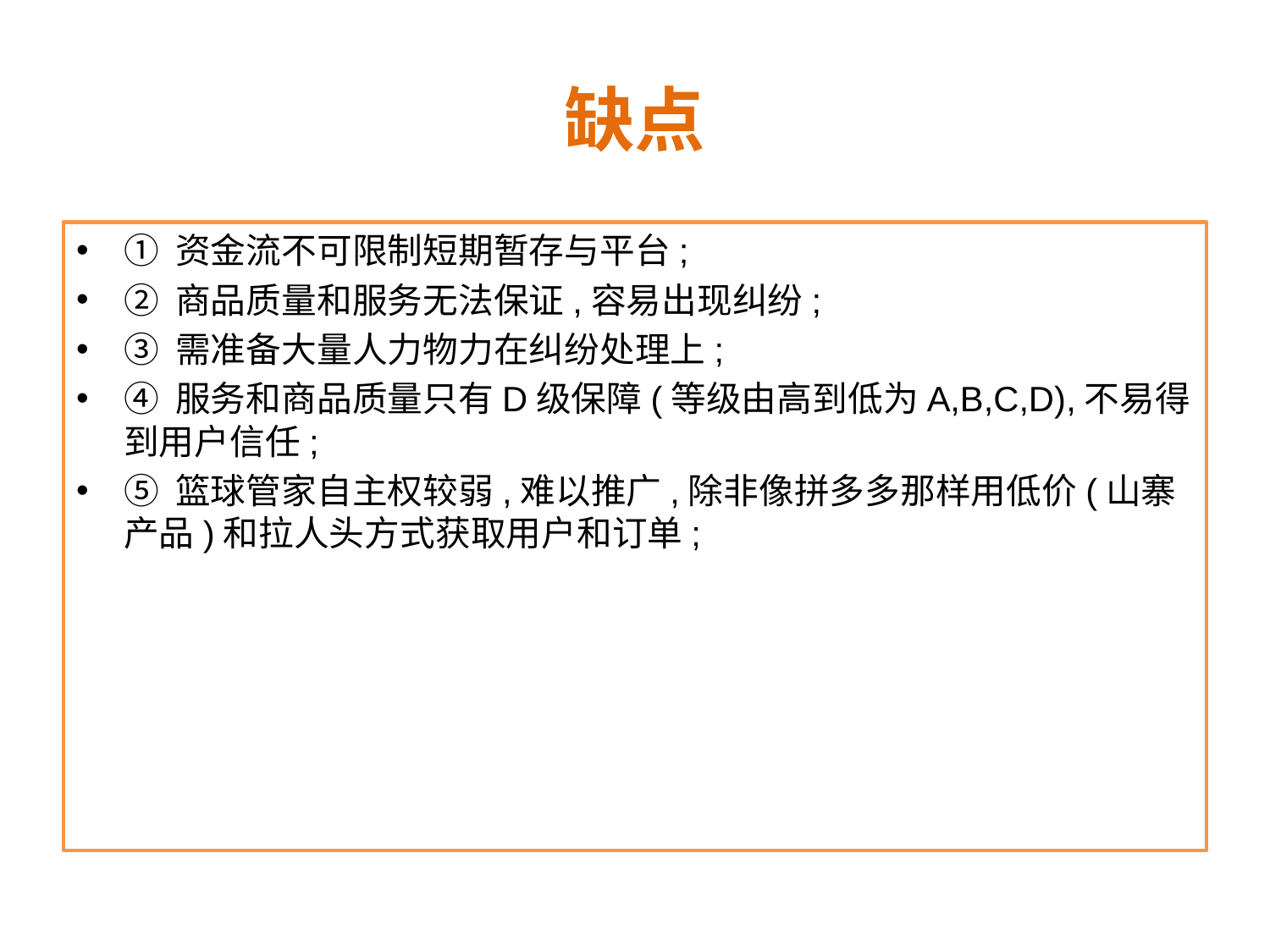

# 缺点
① 资金流不可限制短期暂存与平台;
② 商品质量和服务无法保证,容易出现纠纷;
③ 需准备大量人力物力在纠纷处理上;
④ 服务和商品质量只有D级保障(等级由高到低为A,B,C,D),不易得到用户信任;
⑤ 篮球管家自主权较弱,难以推广,除非像拼多多那样用低价(山寨产品)和拉人头方式获取用户和订单;